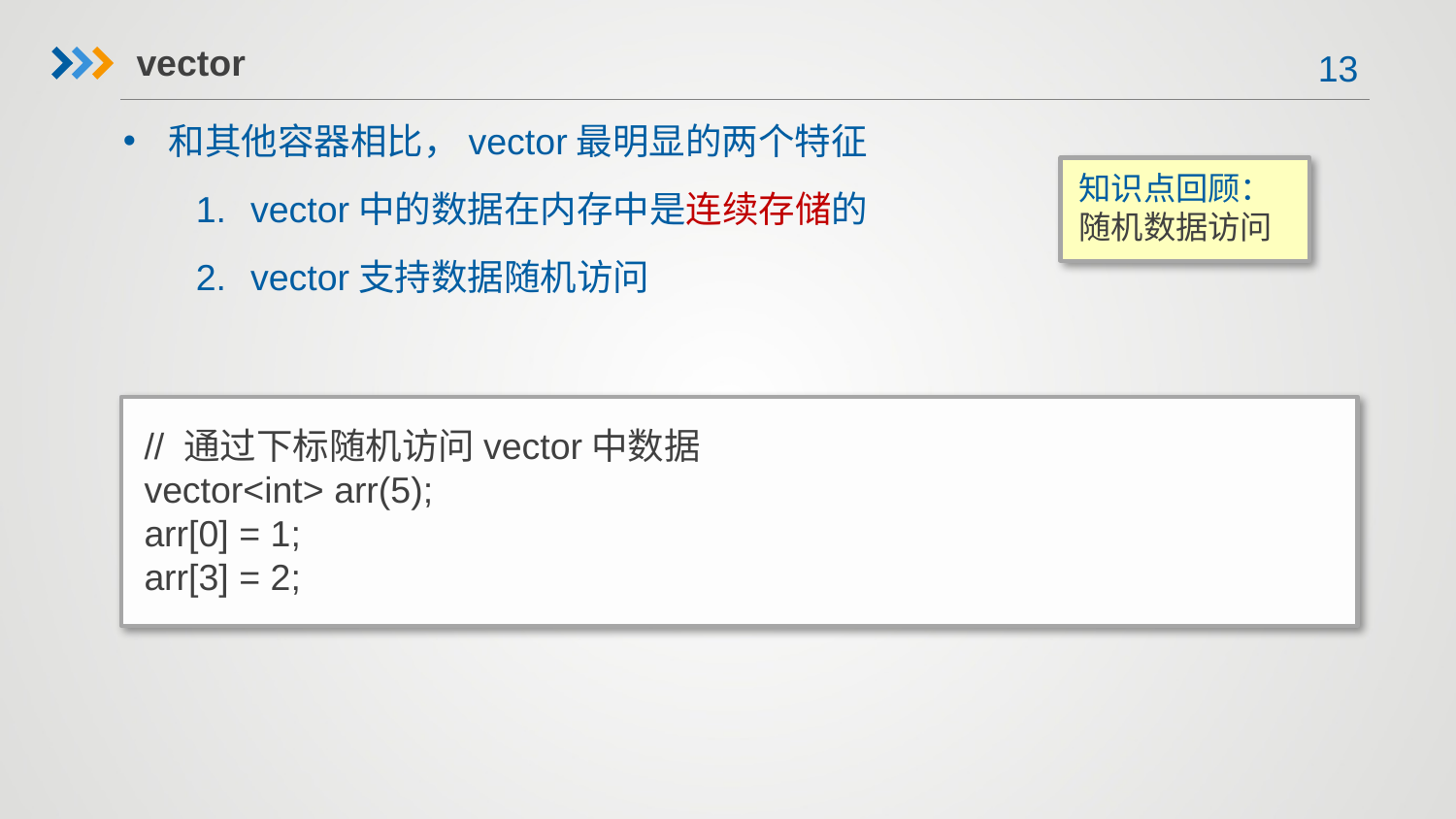

vector
和其他容器相比，vector最明显的两个特征
vector中的数据在内存中是连续存储的
vector支持数据随机访问

知识点回顾：
随机数据访问

// 通过下标随机访问vector中数据
vector<int> arr(5);
arr[0] = 1;
arr[3] = 2;